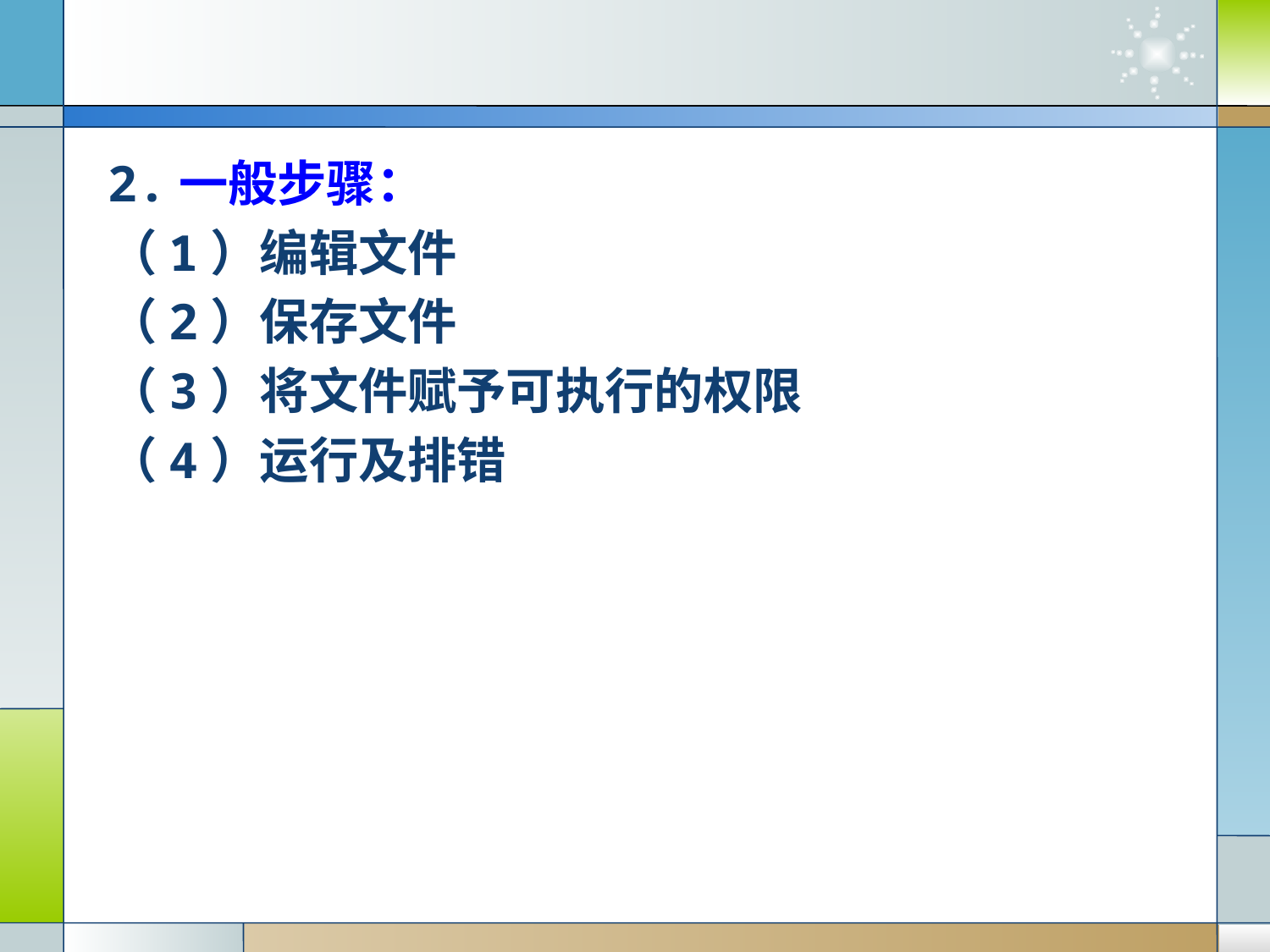

2.一般步骤：
（1）编辑文件
（2）保存文件
（3）将文件赋予可执行的权限
（4）运行及排错
# 30